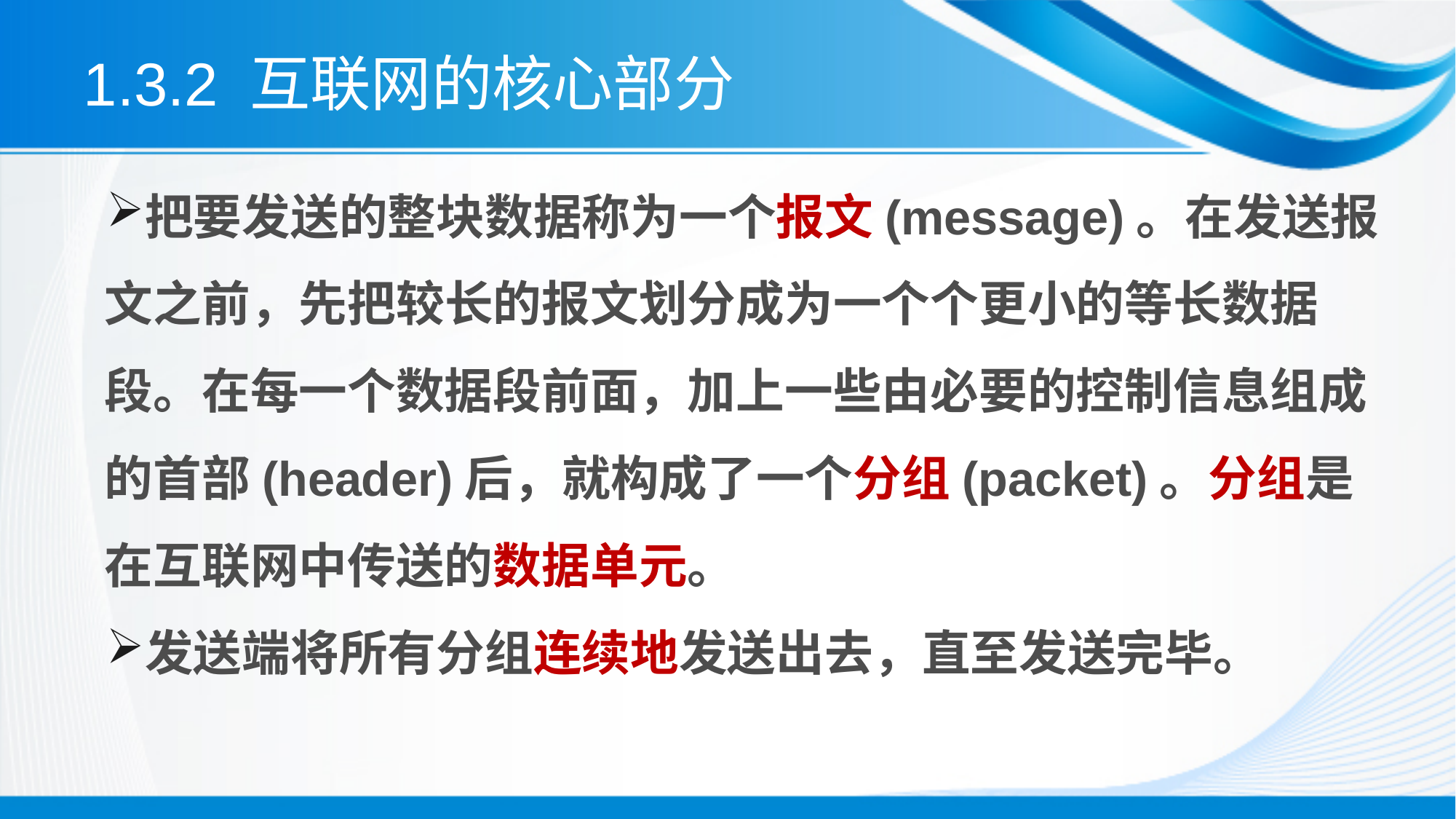

# 1.3.2 互联网的核心部分
把要发送的整块数据称为一个报文(message)。在发送报文之前，先把较长的报文划分成为一个个更小的等长数据段。在每一个数据段前面，加上一些由必要的控制信息组成的首部(header)后，就构成了一个分组(packet)。分组是在互联网中传送的数据单元。
发送端将所有分组连续地发送出去，直至发送完毕。